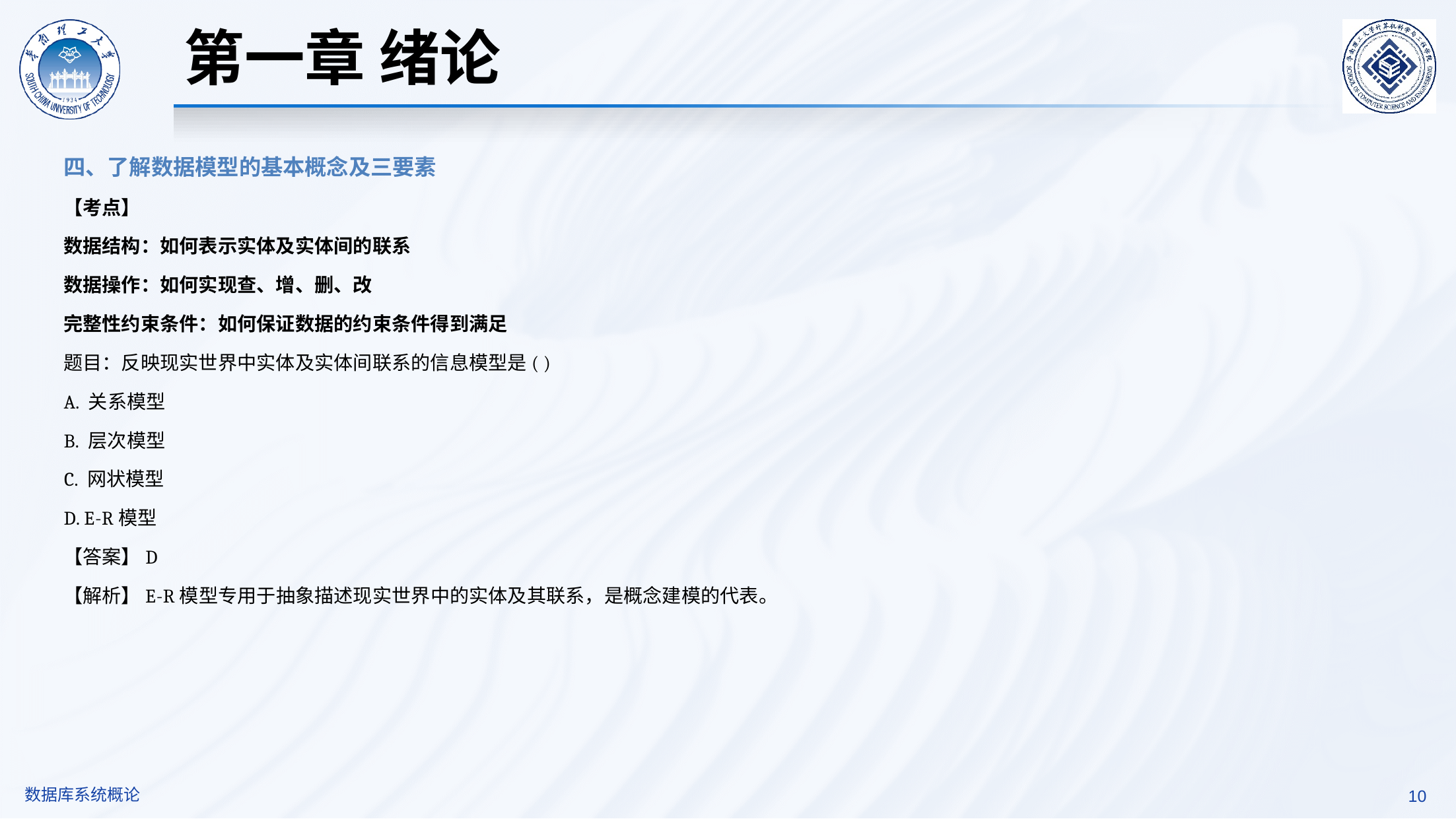

第一章 绪论
四、了解数据模型的基本概念及三要素
【考点】
数据结构：如何表示实体及实体间的联系
数据操作：如何实现查、增、删、改
完整性约束条件：如何保证数据的约束条件得到满足
题目：反映现实世界中实体及实体间联系的信息模型是( )
A. 关系模型
B. 层次模型
C. 网状模型
D. E-R模型
【答案】D
【解析】E-R模型专用于抽象描述现实世界中的实体及其联系，是概念建模的代表。